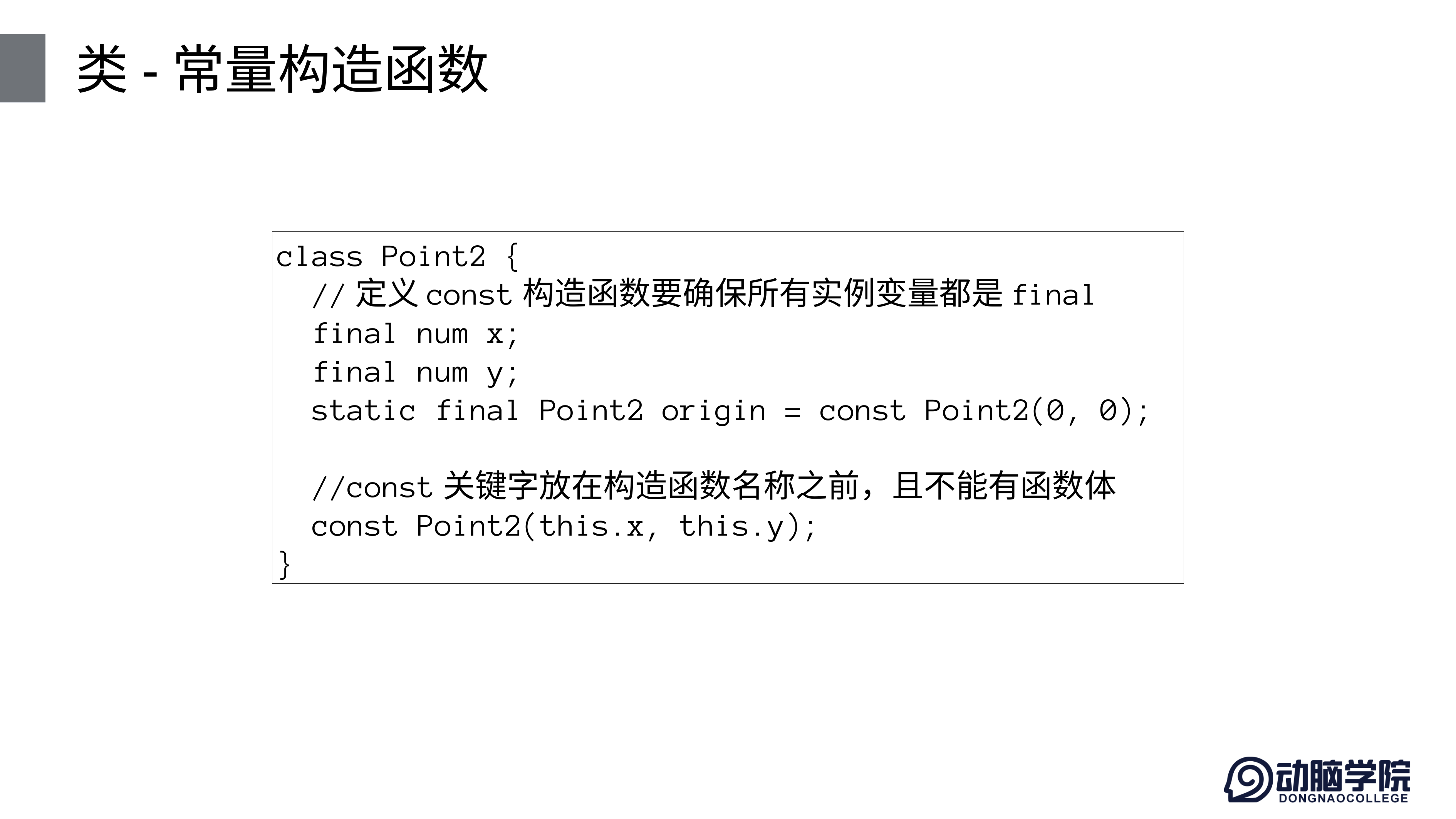

# 类-常量构造函数
class Point2 {
  //定义const构造函数要确保所有实例变量都是final
  final num x;
  final num y;
  static final Point2 origin = const Point2(0, 0);

  //const关键字放在构造函数名称之前，且不能有函数体
  const Point2(this.x, this.y);
}